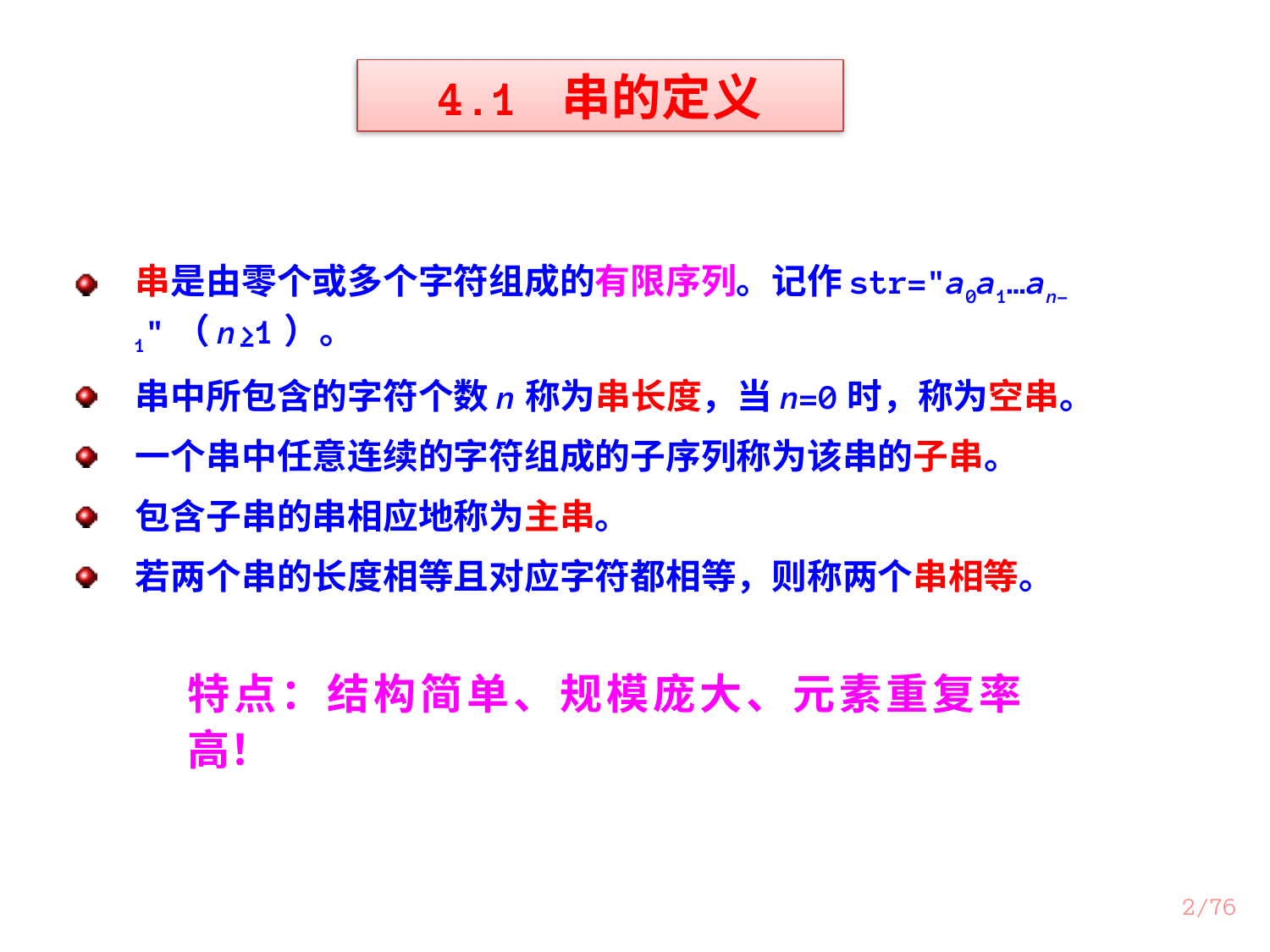

4.1 串的定义
串是由零个或多个字符组成的有限序列。记作str="a0a1…an-1"（n≥1）。
串中所包含的字符个数n称为串长度，当n=0时，称为空串。
一个串中任意连续的字符组成的子序列称为该串的子串。
包含子串的串相应地称为主串。
若两个串的长度相等且对应字符都相等，则称两个串相等。
特点：结构简单、规模庞大、元素重复率高！
2/76